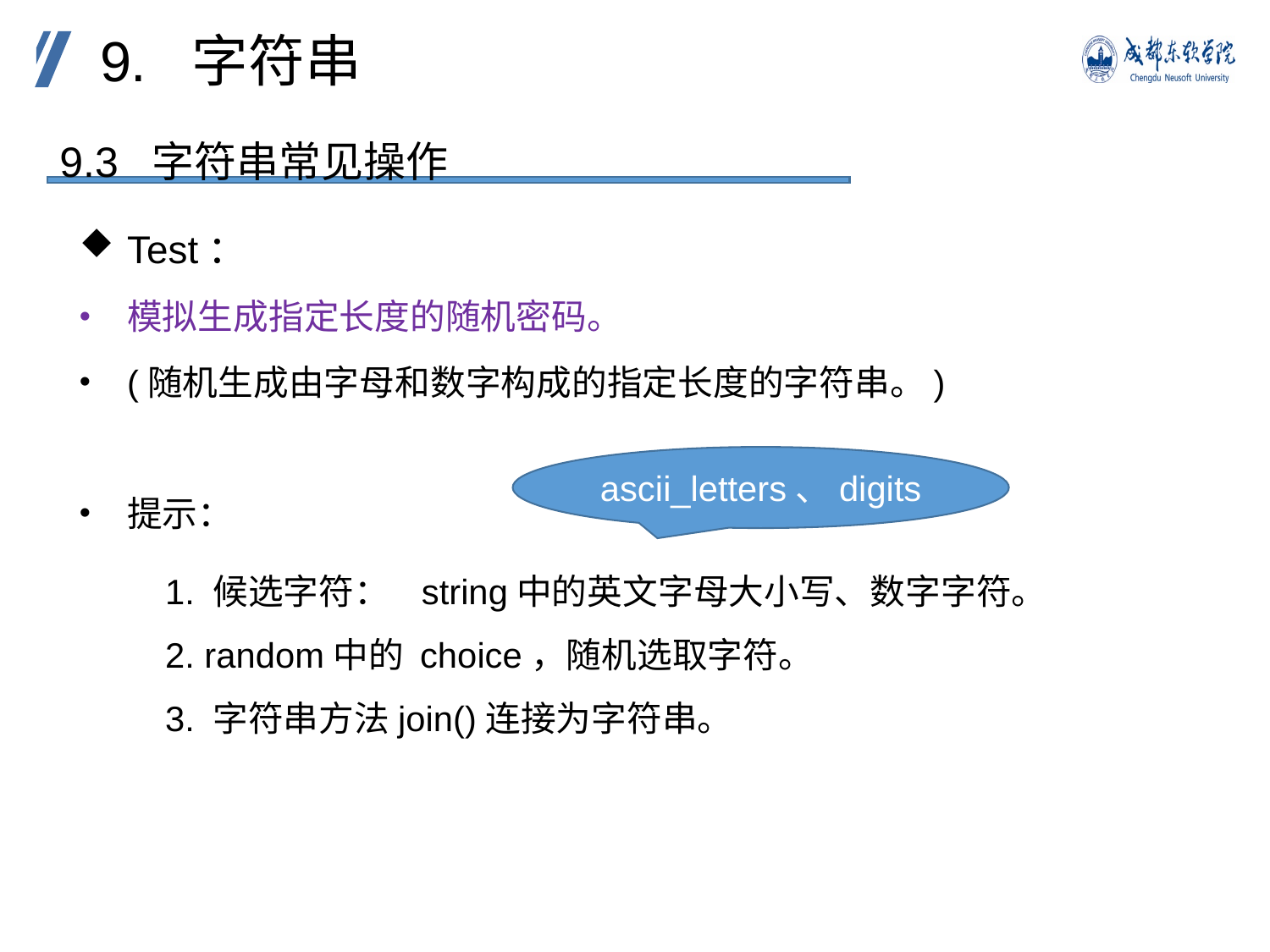

9.  字符串
9.3  字符串常见操作

Test：
模拟生成指定长度的随机密码。
(随机生成由字母和数字构成的指定长度的字符串。)

提示：
ascii_letters、digits
1. 候选字符：   string中的英文字母大小写、数字字符。
2. random中的 choice，随机选取字符。
3. 字符串方法join()连接为字符串。